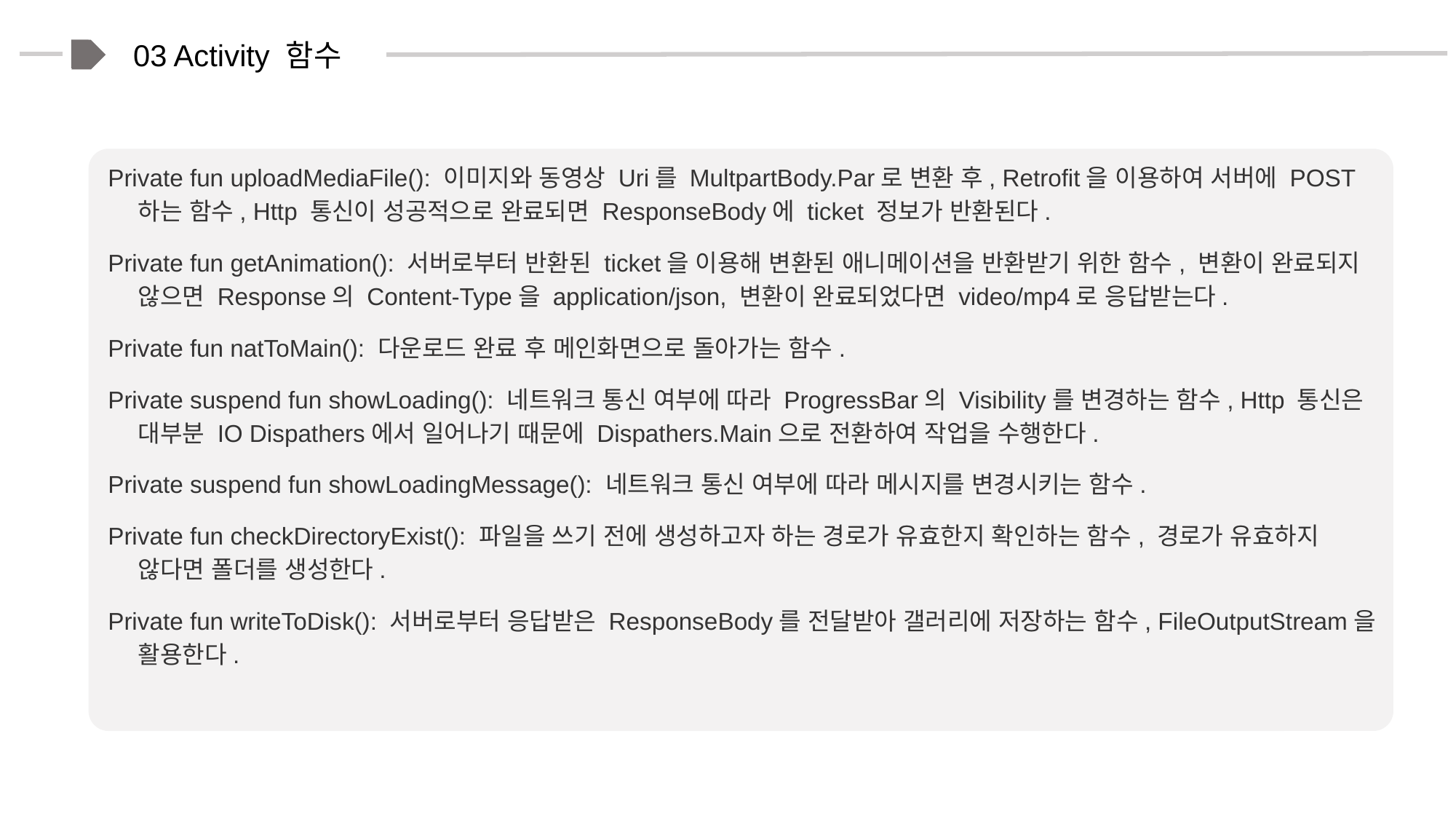

03 Activity 함수

Private fun uploadMediaFile(): 이미지와 동영상 Uri를 MultpartBody.Par로 변환 후, Retrofit을 이용하여 서버에 POST하는 함수, Http 통신이 성공적으로 완료되면 ResponseBody에 ticket 정보가 반환된다.
Private fun getAnimation(): 서버로부터 반환된 ticket을 이용해 변환된 애니메이션을 반환받기 위한 함수, 변환이 완료되지 않으면 Response의 Content-Type을 application/json, 변환이 완료되었다면 video/mp4로 응답받는다.
Private fun natToMain(): 다운로드 완료 후 메인화면으로 돌아가는 함수.
Private suspend fun showLoading(): 네트워크 통신 여부에 따라 ProgressBar의 Visibility를 변경하는 함수, Http 통신은 대부분 IO Dispathers에서 일어나기 때문에 Dispathers.Main으로 전환하여 작업을 수행한다.
Private suspend fun showLoadingMessage(): 네트워크 통신 여부에 따라 메시지를 변경시키는 함수.
Private fun checkDirectoryExist(): 파일을 쓰기 전에 생성하고자 하는 경로가 유효한지 확인하는 함수, 경로가 유효하지 않다면 폴더를 생성한다.
Private fun writeToDisk(): 서버로부터 응답받은 ResponseBody를 전달받아 갤러리에 저장하는 함수, FileOutputStream을 활용한다.